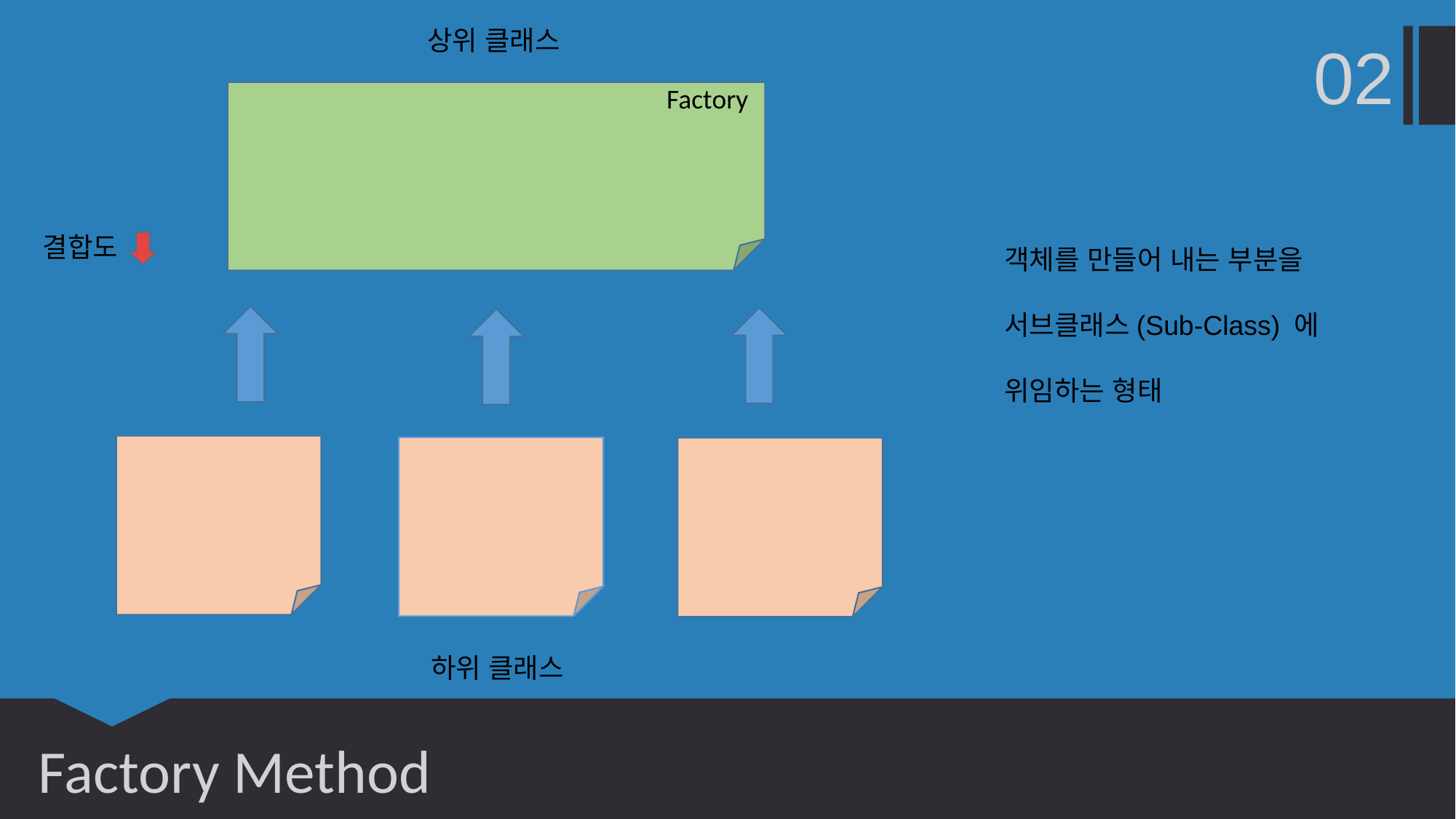

상위 클래스

02
Factory

결합도

객체를 만들어 내는 부분을

서브클래스(Sub-Class) 에

위임하는 형태

하위 클래스

Factory Method